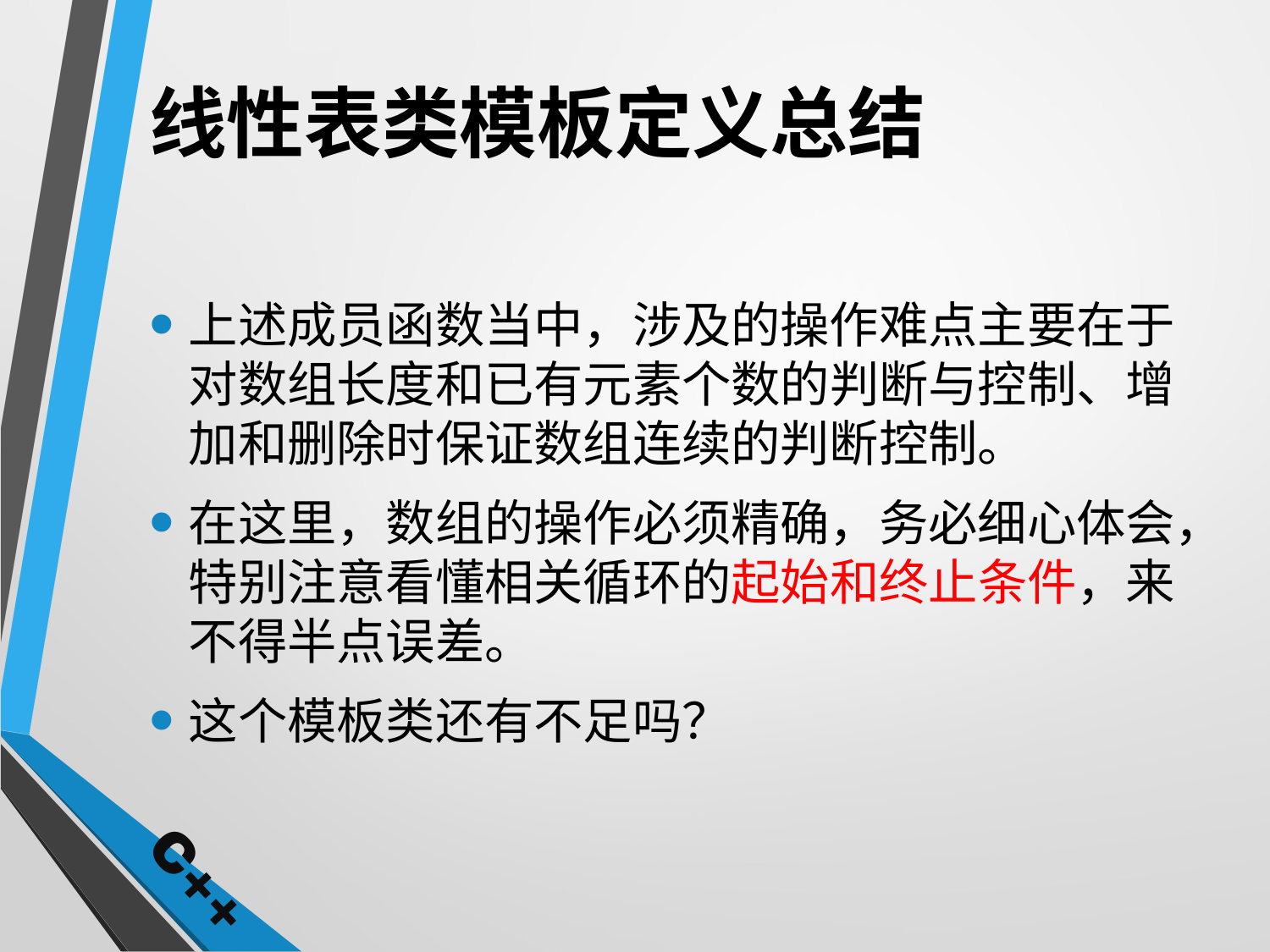

# 线性表类模板定义总结
上述成员函数当中，涉及的操作难点主要在于对数组长度和已有元素个数的判断与控制、增加和删除时保证数组连续的判断控制。
在这里，数组的操作必须精确，务必细心体会，特别注意看懂相关循环的起始和终止条件，来不得半点误差。
这个模板类还有不足吗？